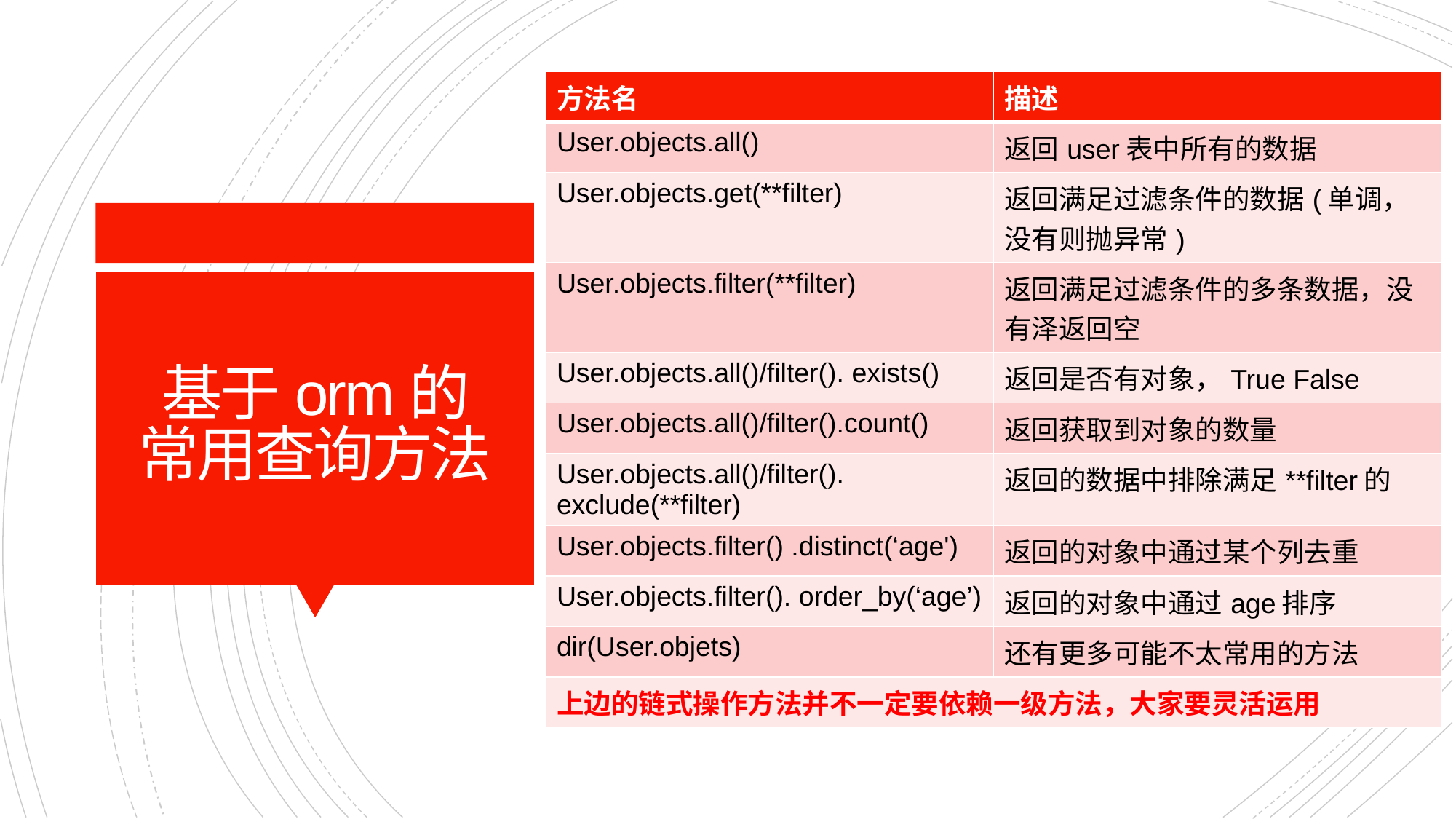

| 方法名 | 描述 |
| --- | --- |
| User.objects.all() | 返回user表中所有的数据 |
| User.objects.get(\*\*filter) | 返回满足过滤条件的数据(单调，没有则抛异常) |
| User.objects.filter(\*\*filter) | 返回满足过滤条件的多条数据，没有泽返回空 |
| User.objects.all()/filter(). exists() | 返回是否有对象，True False |
| User.objects.all()/filter().count() | 返回获取到对象的数量 |
| User.objects.all()/filter(). exclude(\*\*filter) | 返回的数据中排除满足\*\*filter的 |
| User.objects.filter() .distinct(‘age') | 返回的对象中通过某个列去重 |
| User.objects.filter(). order\_by(‘age’) | 返回的对象中通过age排序 |
| dir(User.objets) | 还有更多可能不太常用的方法 |
| 上边的链式操作方法并不一定要依赖一级方法，大家要灵活运用 |  |
# 基于orm的常用查询方法